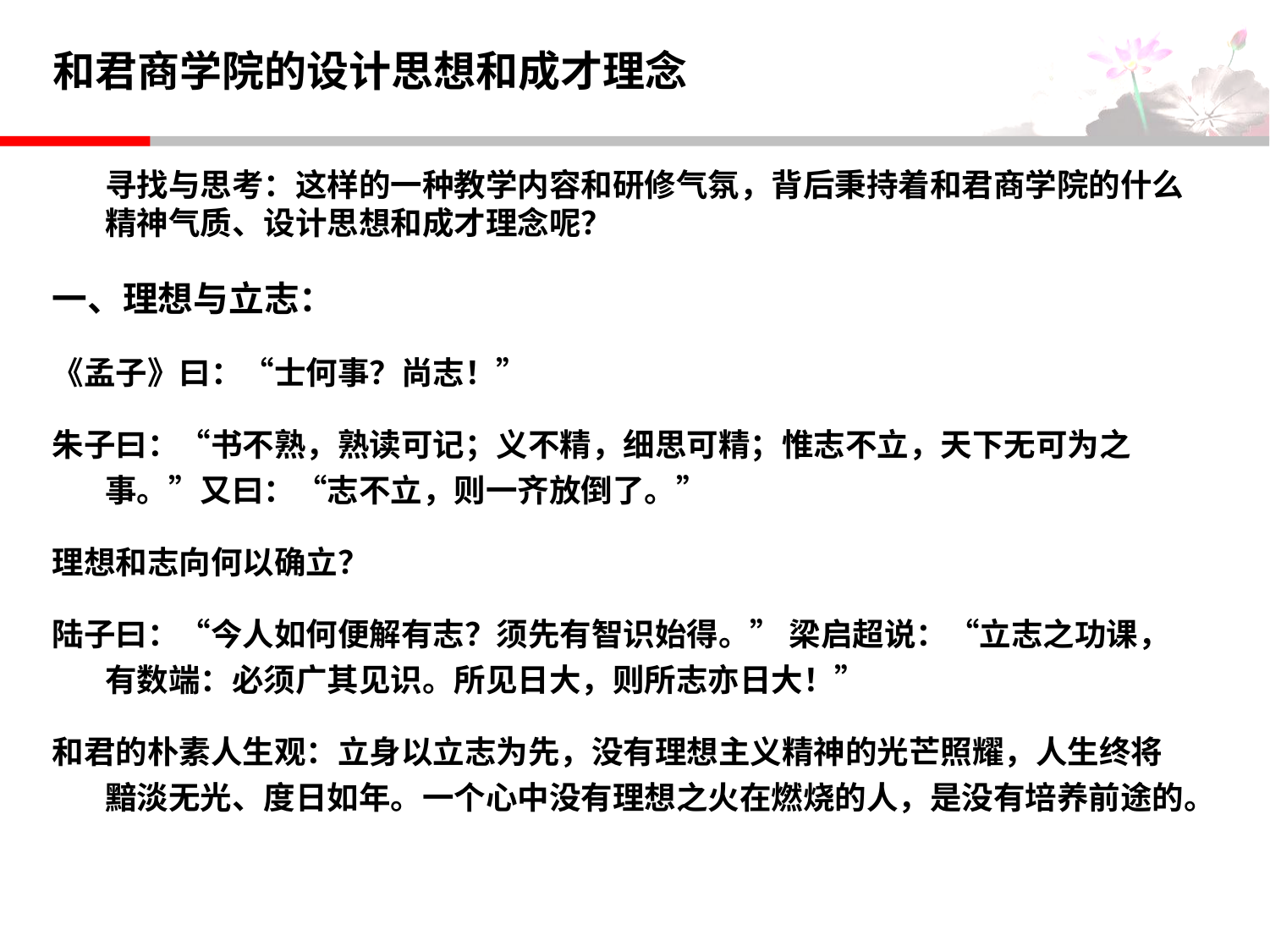

和君商学院的设计思想和成才理念
寻找与思考：这样的一种教学内容和研修气氛，背后秉持着和君商学院的什么精神气质、设计思想和成才理念呢？
一、理想与立志：
《孟子》曰：“士何事？尚志！”
朱子曰：“书不熟，熟读可记；义不精，细思可精；惟志不立，天下无可为之事。”又曰：“志不立，则一齐放倒了。”
理想和志向何以确立？
陆子曰：“今人如何便解有志？须先有智识始得。” 梁启超说：“立志之功课，有数端：必须广其见识。所见日大，则所志亦日大！”
和君的朴素人生观：立身以立志为先，没有理想主义精神的光芒照耀，人生终将黯淡无光、度日如年。一个心中没有理想之火在燃烧的人，是没有培养前途的。